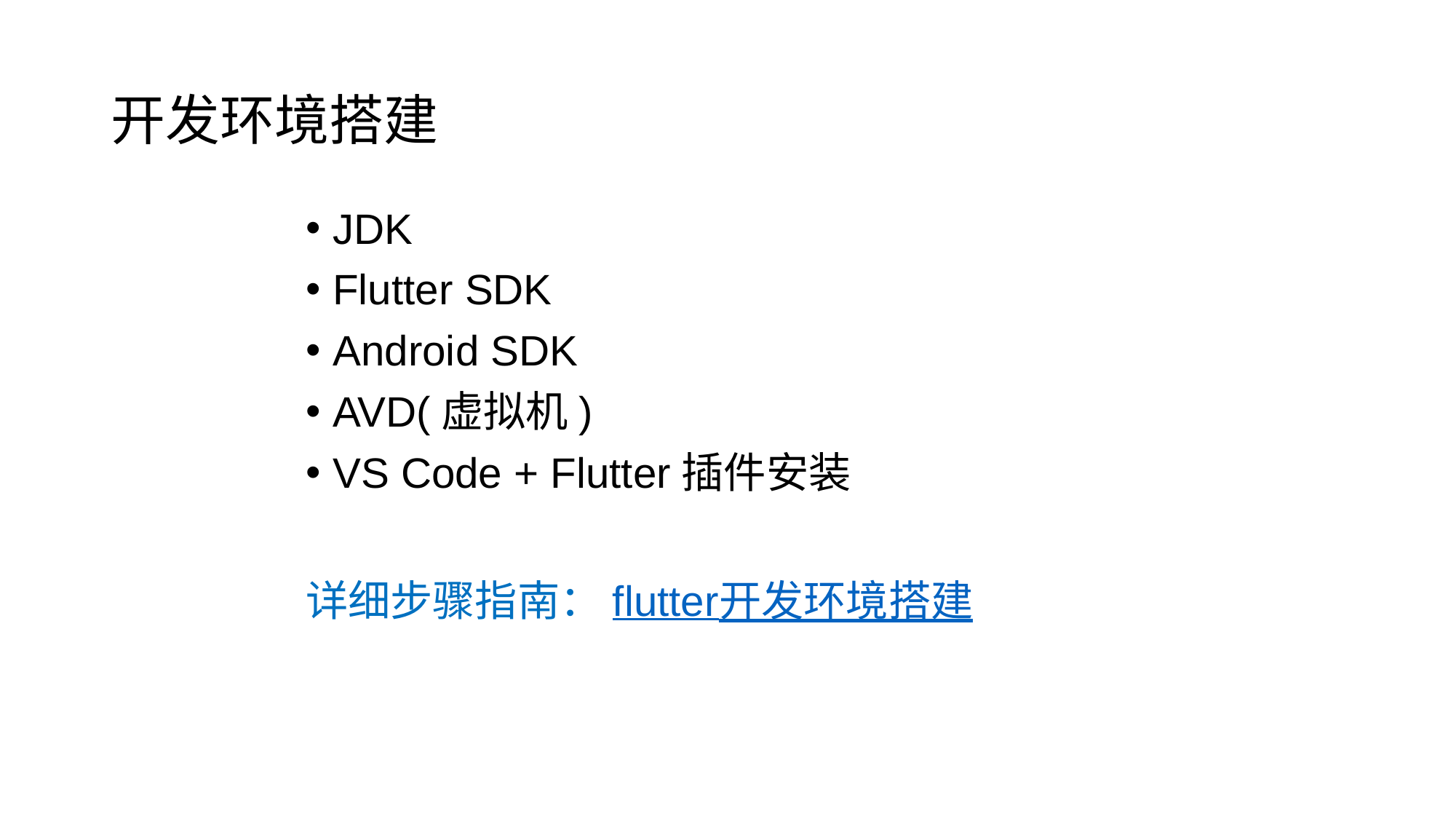

# 开发环境搭建
JDK
Flutter SDK
Android SDK
AVD(虚拟机)
VS Code + Flutter插件安装

详细步骤指南：flutter开发环境搭建